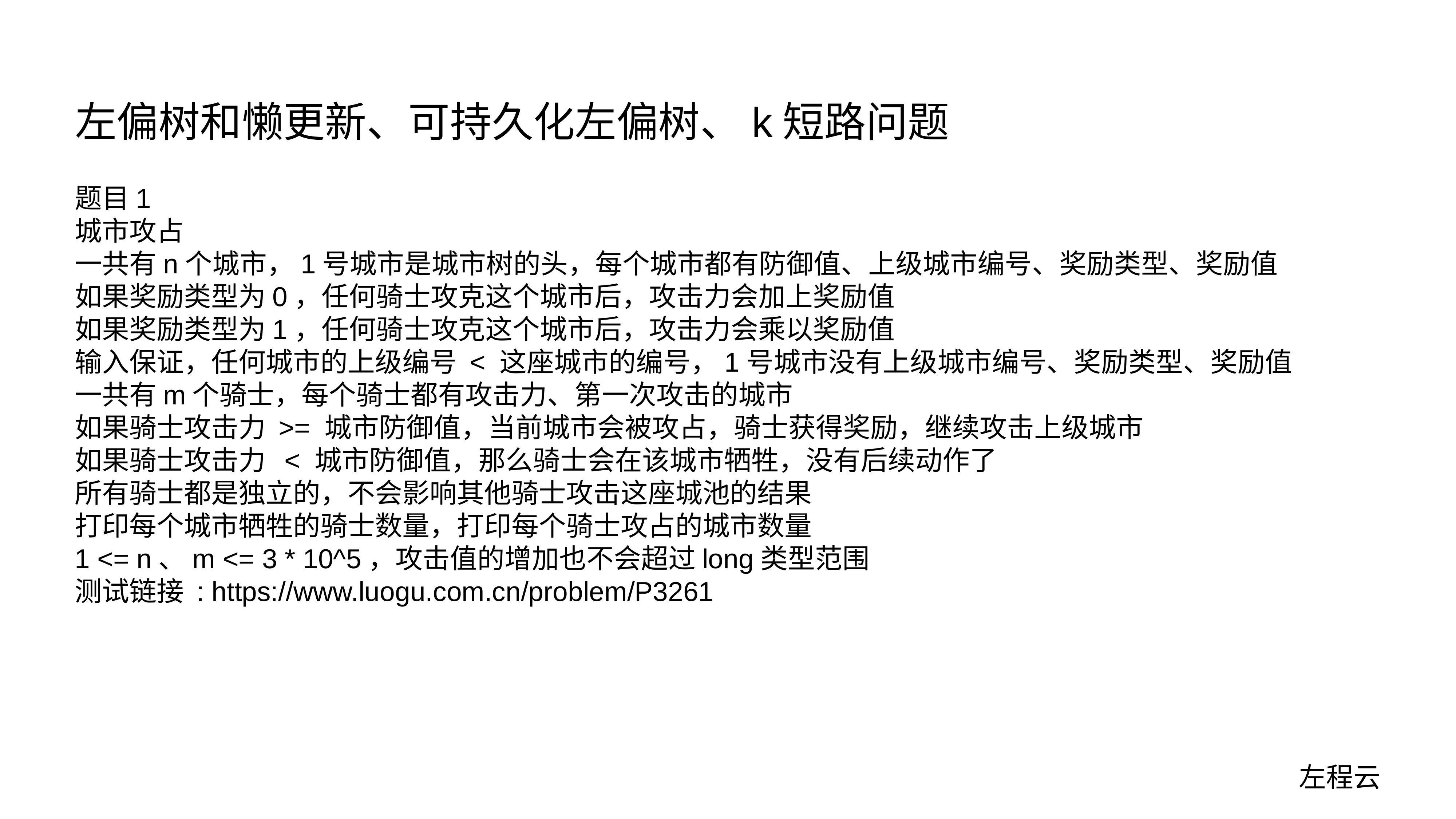

# 左偏树和懒更新、可持久化左偏树、k短路问题
题目1
城市攻占
一共有n个城市，1号城市是城市树的头，每个城市都有防御值、上级城市编号、奖励类型、奖励值
如果奖励类型为0，任何骑士攻克这个城市后，攻击力会加上奖励值
如果奖励类型为1，任何骑士攻克这个城市后，攻击力会乘以奖励值
输入保证，任何城市的上级编号 < 这座城市的编号，1号城市没有上级城市编号、奖励类型、奖励值
一共有m个骑士，每个骑士都有攻击力、第一次攻击的城市
如果骑士攻击力 >= 城市防御值，当前城市会被攻占，骑士获得奖励，继续攻击上级城市
如果骑士攻击力  < 城市防御值，那么骑士会在该城市牺牲，没有后续动作了
所有骑士都是独立的，不会影响其他骑士攻击这座城池的结果
打印每个城市牺牲的骑士数量，打印每个骑士攻占的城市数量
1 <= n、m <= 3 * 10^5，攻击值的增加也不会超过long类型范围
测试链接 : https://www.luogu.com.cn/problem/P3261
左程云